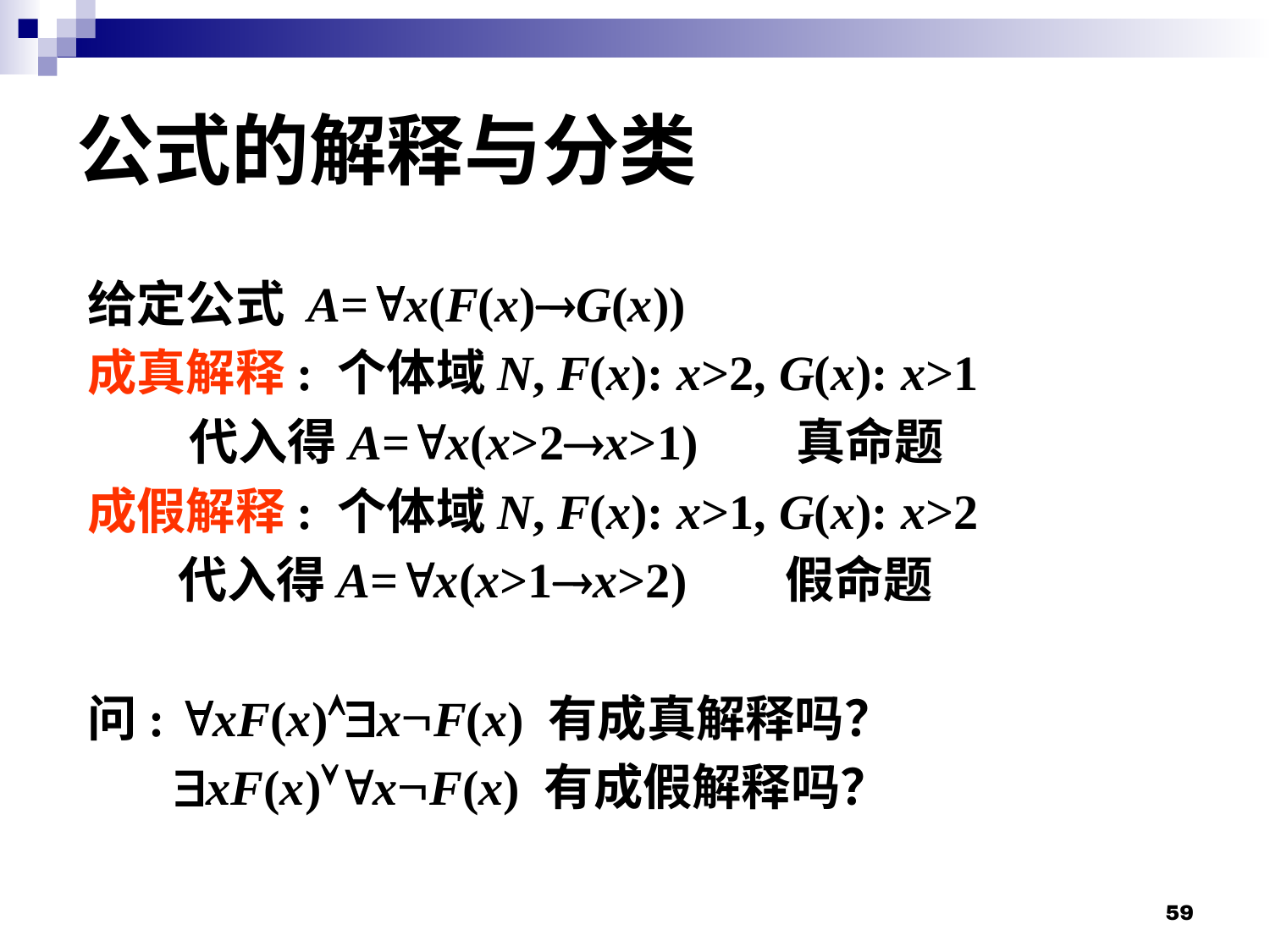

公式的解释与分类
给定公式 A=∀x(F(x)→G(x))
成真解释: 个体域N, F(x): x>2, G(x): x>1
        代入得A=∀x(x>2→x>1)       真命题
成假解释: 个体域N, F(x): x>1, G(x): x>2
       代入得A=∀x(x>1→x>2)       假命题

问: ∀xF(x)∧∃x¬F(x) 有成真解释吗？
       ∃xF(x)∨∀x¬F(x) 有成假解释吗？
59